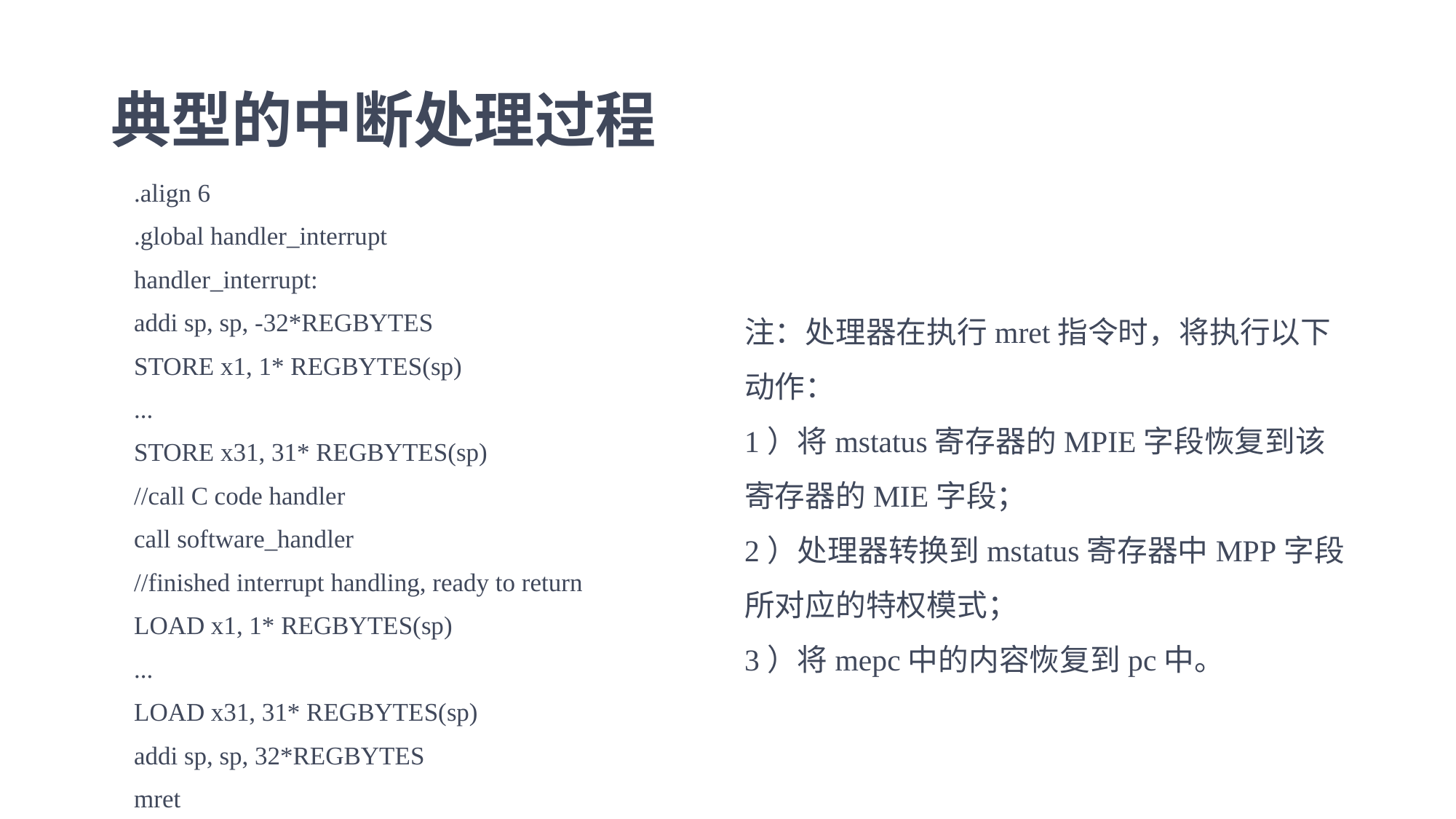

# 典型的中断处理过程
.align 6
.global handler_interrupt
handler_interrupt:
addi sp, sp, -32*REGBYTES
STORE x1, 1* REGBYTES(sp)
...
STORE x31, 31* REGBYTES(sp)
//call C code handler
call software_handler
//finished interrupt handling, ready to return
LOAD x1, 1* REGBYTES(sp)
...
LOAD x31, 31* REGBYTES(sp)
addi sp, sp, 32*REGBYTES
mret
注：处理器在执行mret指令时，将执行以下动作：
1）将mstatus寄存器的MPIE字段恢复到该寄存器的MIE字段；
2）处理器转换到mstatus寄存器中MPP字段所对应的特权模式；
3）将mepc中的内容恢复到pc中。